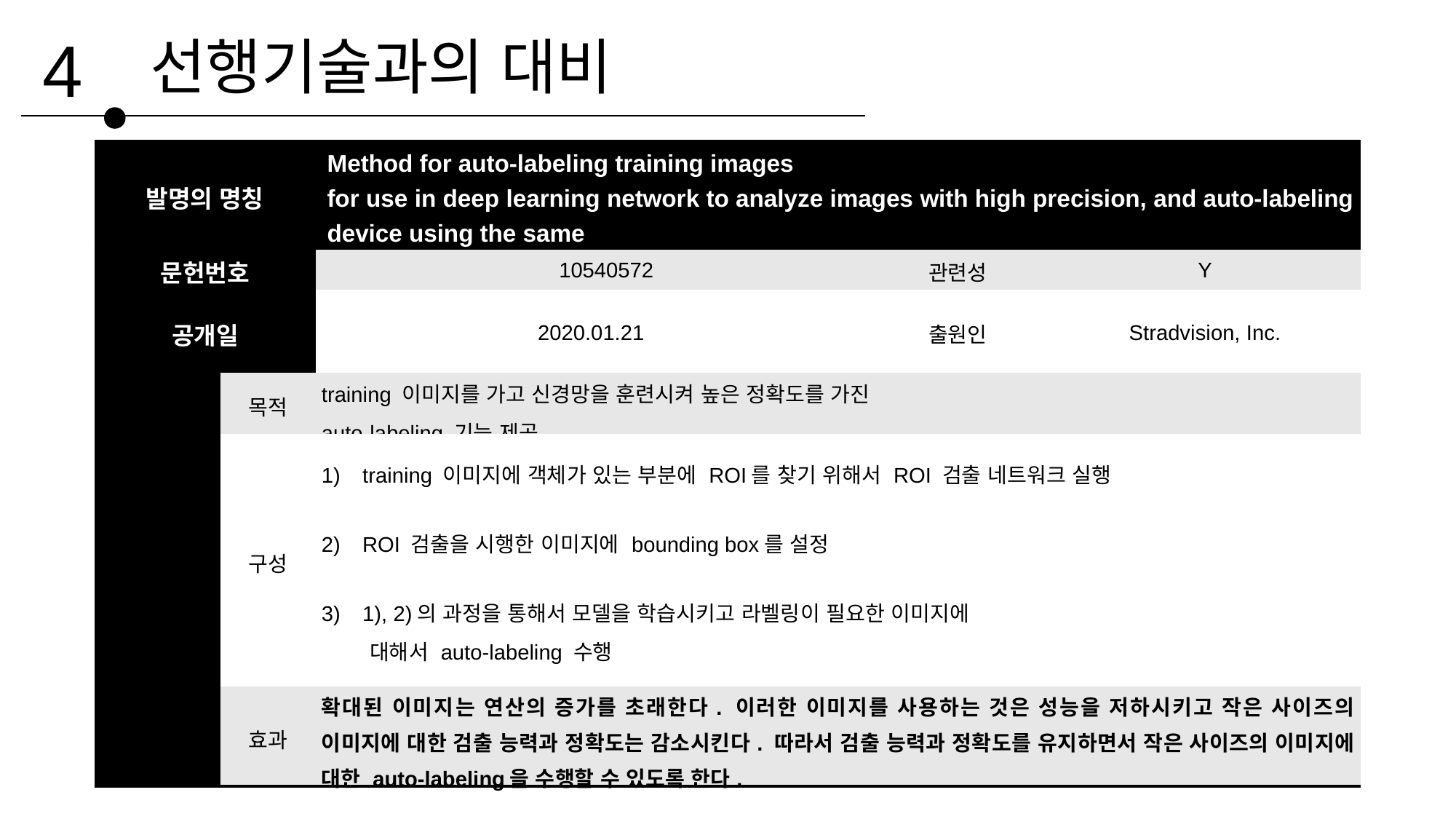

4
선행기술과의 대비

| 발명의 명칭 |  | Method for auto-labeling training images for use in deep learning network to analyze images with high precision, and auto-labeling device using the same |  |  |
| --- | --- | --- | --- | --- |
| 문헌번호 |  | 10540572 | 관련성 | Y |
| 공개일 |  | 2020.01.21 | 출원인 | Stradvision, Inc. |
| 기술 요지 | 목적 | training 이미지를 가고 신경망을 훈련시켜 높은 정확도를 가진 auto-labeling 기능 제공 |  |  |
|  | 구성 | training 이미지에 객체가 있는 부분에 ROI를 찾기 위해서 ROI 검출 네트워크 실행 ROI 검출을 시행한 이미지에 bounding box를 설정 1), 2)의 과정을 통해서 모델을 학습시키고 라벨링이 필요한 이미지에 대해서 auto-labeling 수행 |  |  |
|  | 효과 | 확대된 이미지는 연산의 증가를 초래한다. 이러한 이미지를 사용하는 것은 성능을 저하시키고 작은 사이즈의 이미지에 대한 검출 능력과 정확도는 감소시킨다. 따라서 검출 능력과 정확도를 유지하면서 작은 사이즈의 이미지에 대한 auto-labeling을 수행할 수 있도록 한다. |  |  |